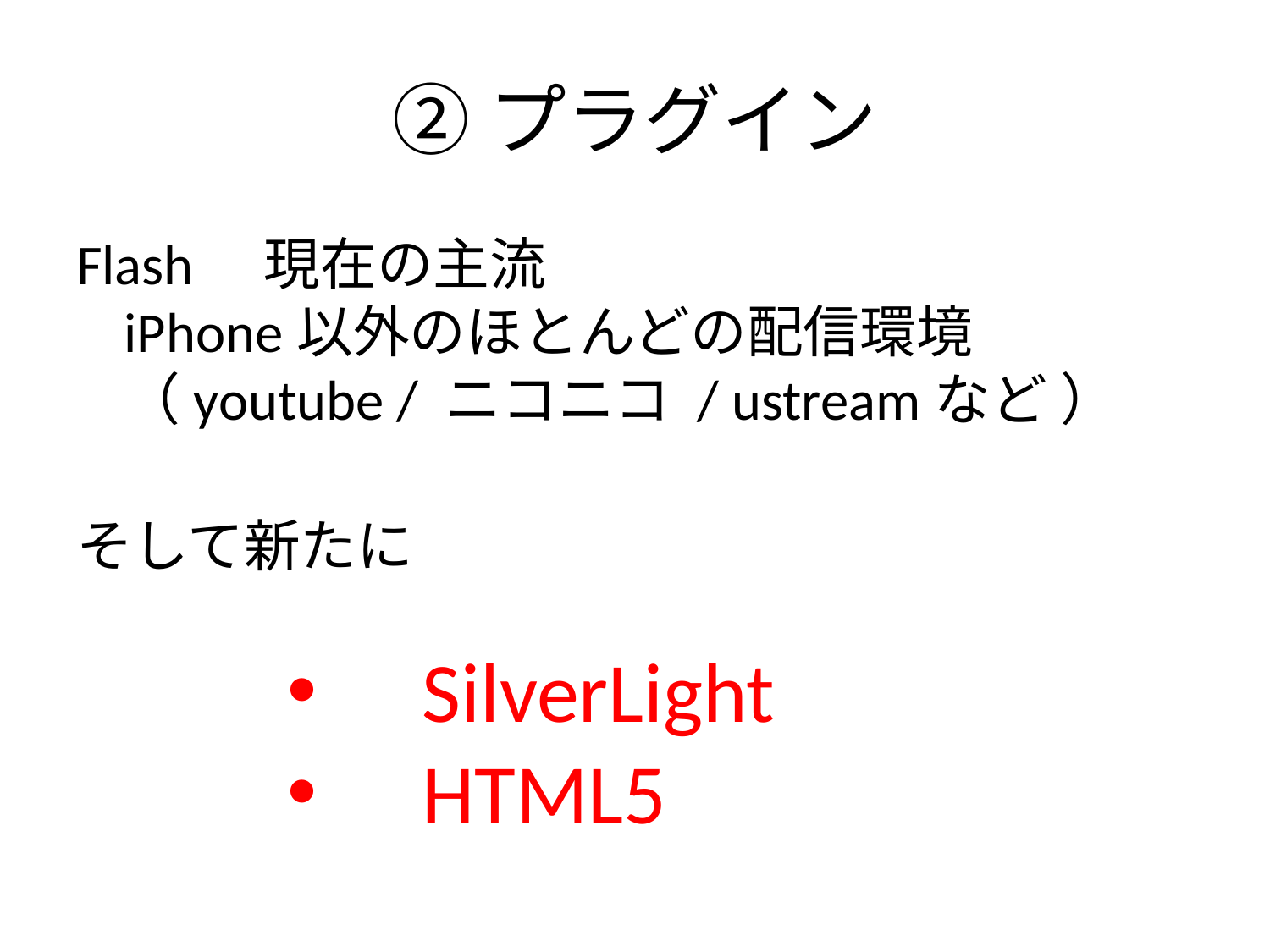

# ②プラグイン
Flash　現在の主流
iPhone以外のほとんどの配信環境
（youtube / ニコニコ / ustreamなど ）
そして新たに
　SilverLight
　HTML5